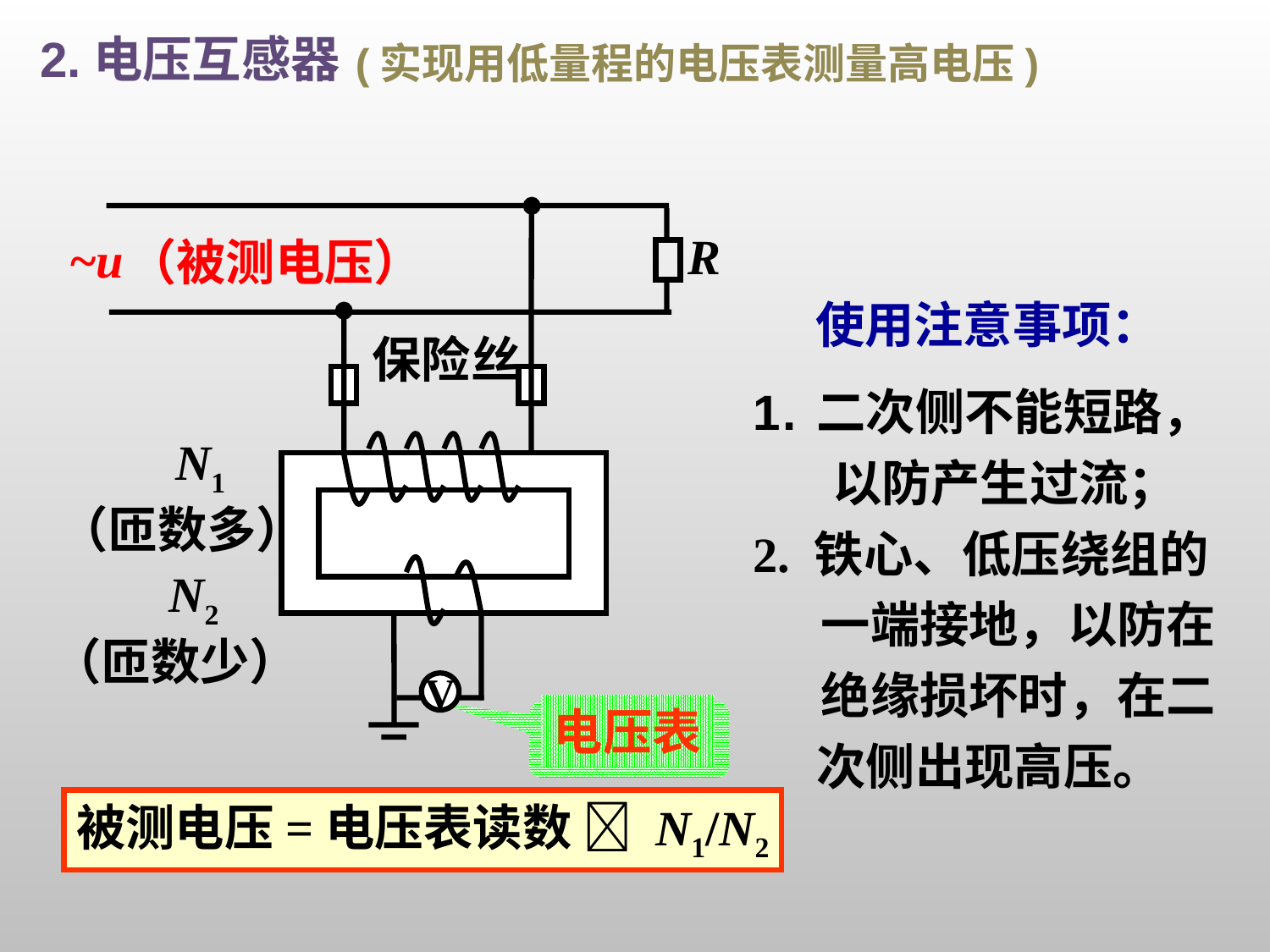

(实现用低量程的电压表测量高电压)
2.电压互感器

R
~u
（被测电压）

保险丝

   N1
（匝数多）

   N2
（匝数少）

V

使用注意事项：
二次侧不能短路，
      以防产生过流；
2. 铁心、低压绕组的
     一端接地，以防在
     绝缘损坏时，在二次侧出现高压。
电压表

被测电压=电压表读数 × N1/N2